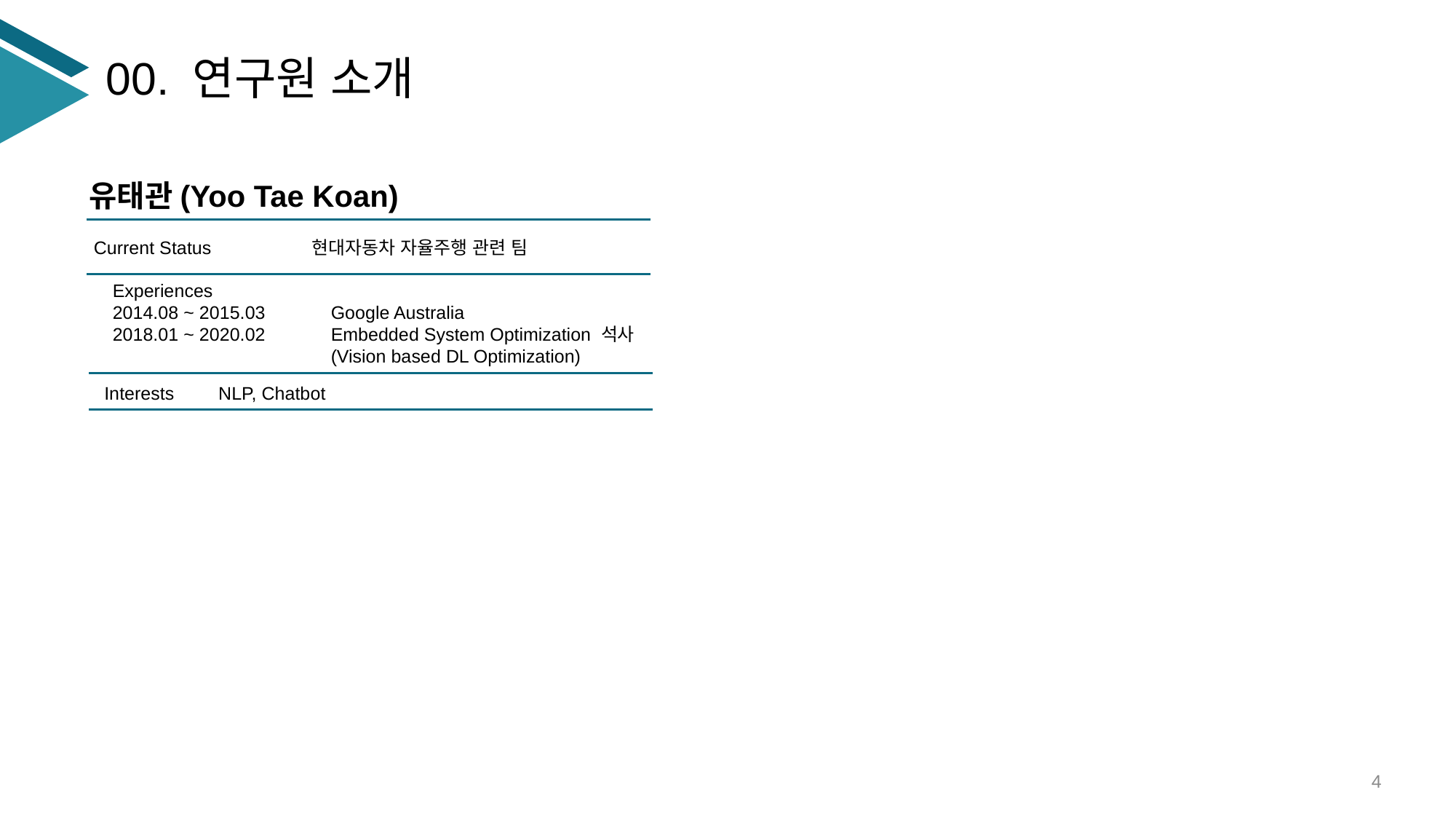

00. 연구원 소개

유태관(Yoo Tae Koan)
Current Status	현대자동차 자율주행 관련 팀
Experiences
2014.08 ~ 2015.03 	Google Australia
2018.01 ~ 2020.02 	Embedded System Optimization 석사
		(Vision based DL Optimization)

Interests	 NLP, Chatbot
4